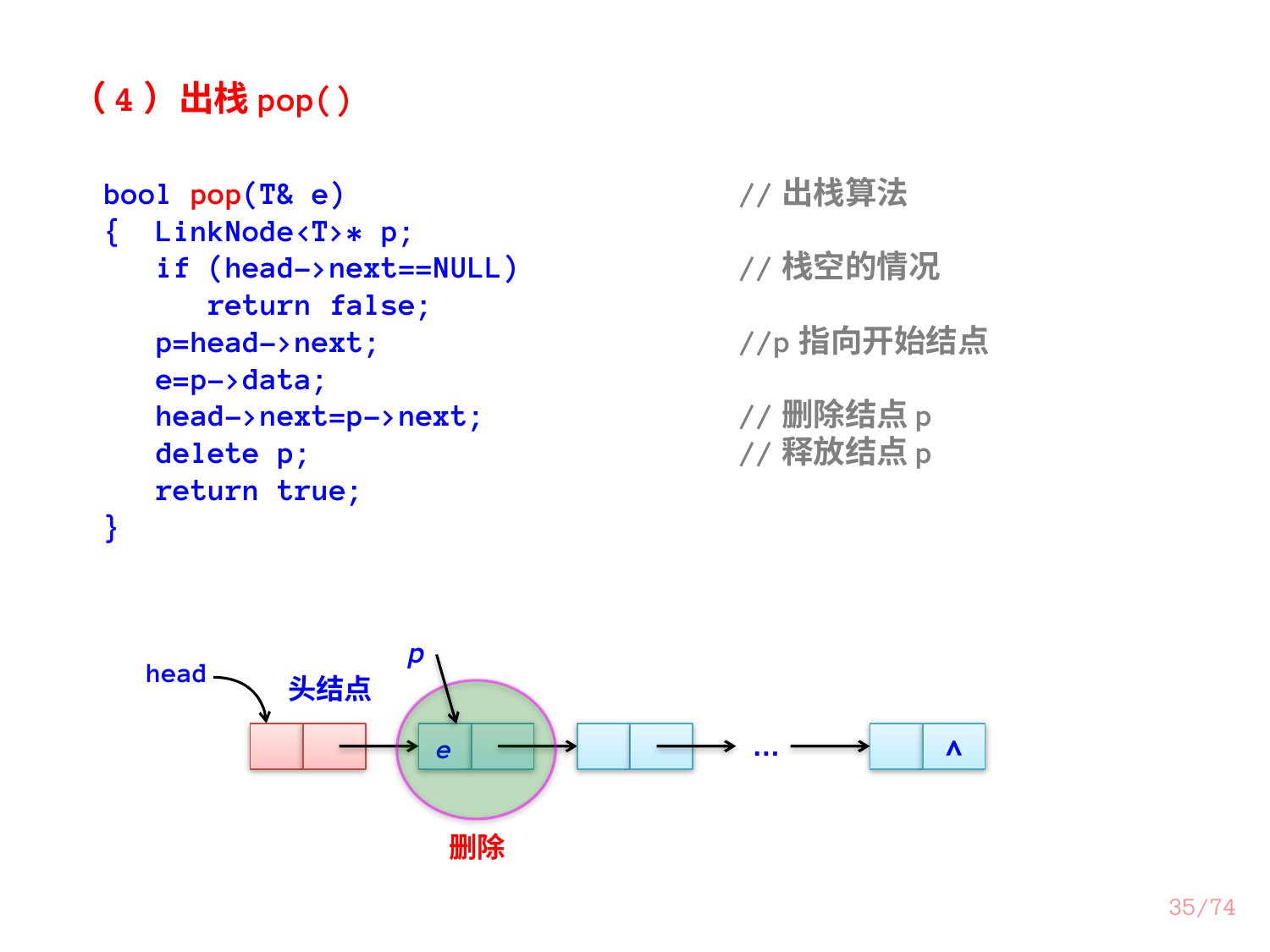

（4）出栈pop()
bool pop(T& e)				//出栈算法
{  LinkNode<T>* p;
   if (head->next==NULL)		//栈空的情况
      return false;
   p=head->next;			//p指向开始结点
   e=p->data;
   head->next=p->next;		//删除结点p
   delete p;				//释放结点p
   return true;
}
p
head
头结点

e

∧

…

删除
35/74